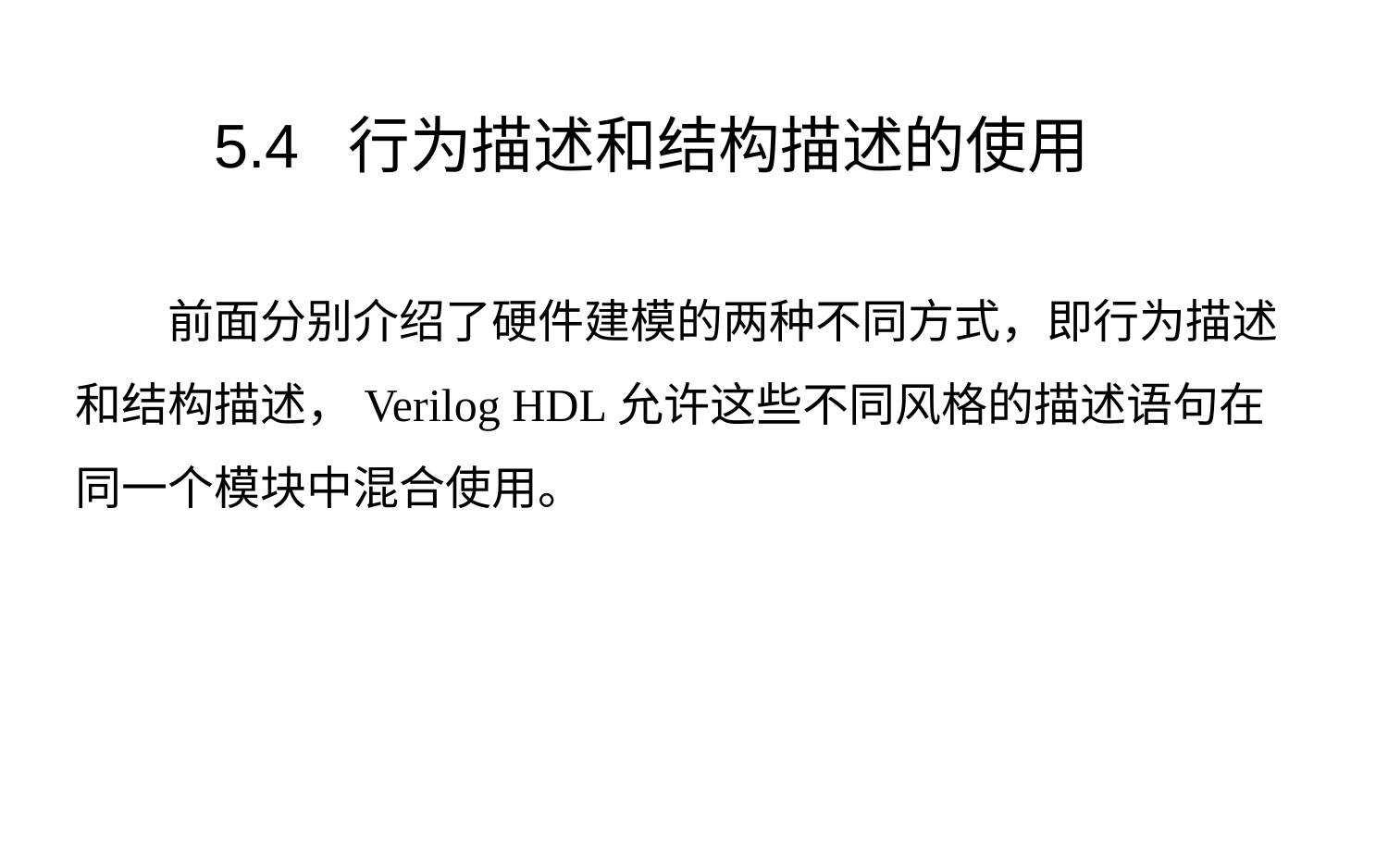

# 5.4  行为描述和结构描述的使用 　　前面分别介绍了硬件建模的两种不同方式，即行为描述和结构描述，Verilog HDL允许这些不同风格的描述语句在同一个模块中混合使用。